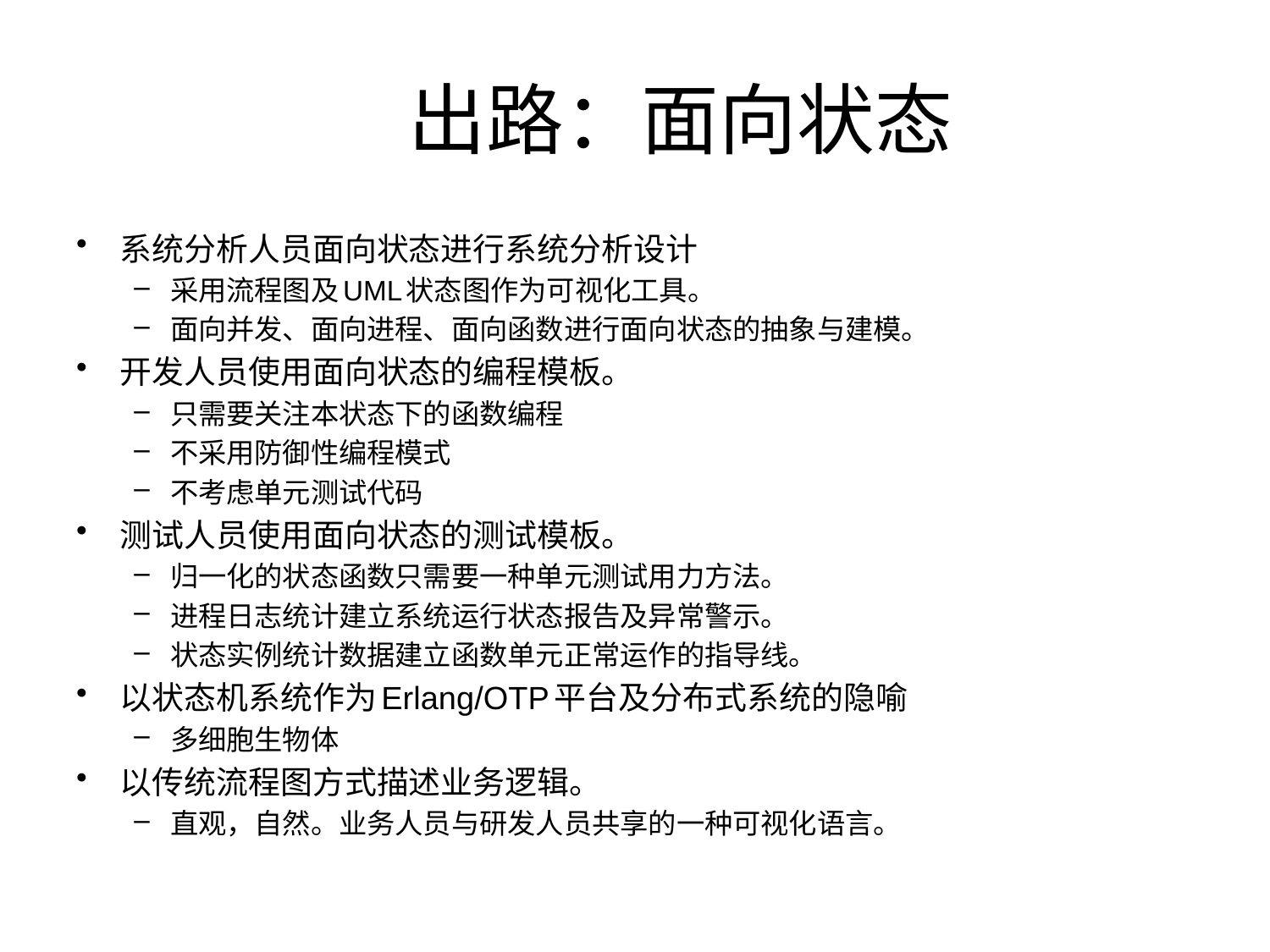

# 出路：面向状态
系统分析人员面向状态进行系统分析设计
采用流程图及UML状态图作为可视化工具。
面向并发、面向进程、面向函数进行面向状态的抽象与建模。
开发人员使用面向状态的编程模板。
只需要关注本状态下的函数编程
不采用防御性编程模式
不考虑单元测试代码
测试人员使用面向状态的测试模板。
归一化的状态函数只需要一种单元测试用力方法。
进程日志统计建立系统运行状态报告及异常警示。
状态实例统计数据建立函数单元正常运作的指导线。
以状态机系统作为Erlang/OTP平台及分布式系统的隐喻
多细胞生物体
以传统流程图方式描述业务逻辑。
直观，自然。业务人员与研发人员共享的一种可视化语言。